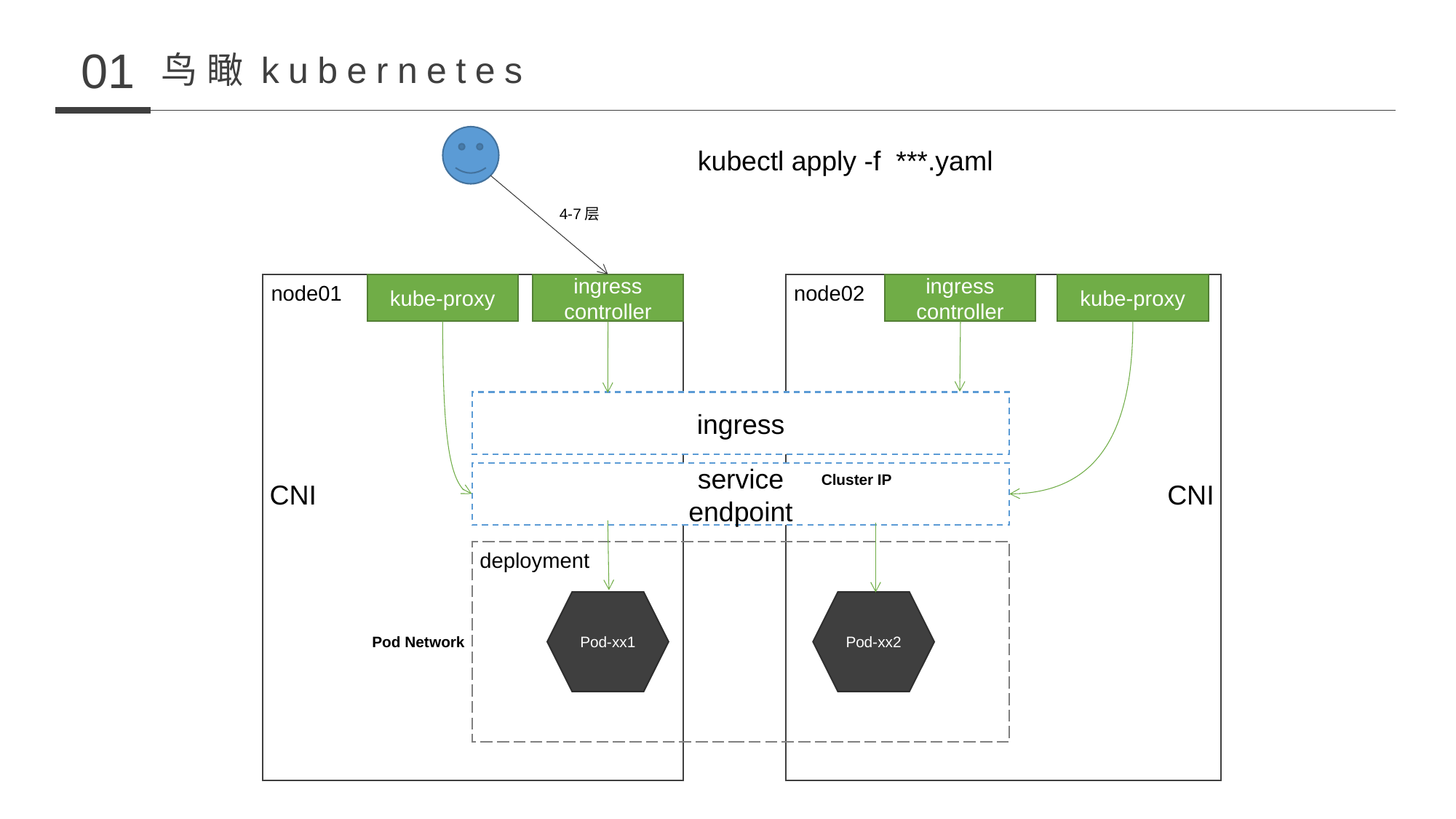

01
鸟瞰kubernetes

kubectl apply -f  ***.yaml
4-7层

node01
kube-proxy
ingress
controller

node02
ingress
controller
kube-proxy
ingress
service
endpoint
Cluster IP
CNI
CNI

deployment
Pod-xx1
Pod-xx2
Pod Network